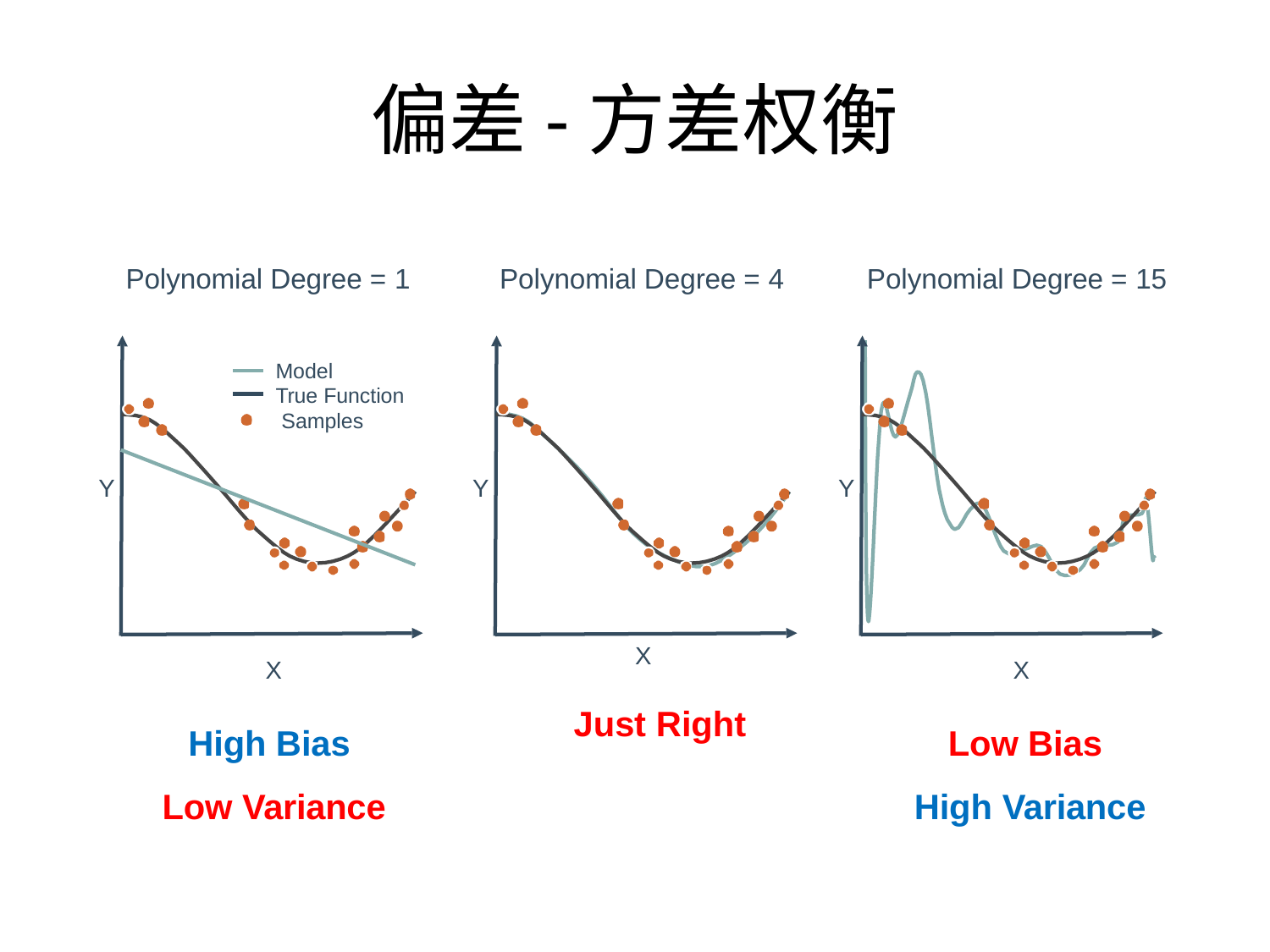

# 偏差-方差权衡
Polynomial Degree = 1
Polynomial Degree = 4
Polynomial Degree = 15

Model
True Function  Samples

Y
Y
Y

X
High Bias  Low Variance
X
Low Bias  High Variance

X
Just Right
11